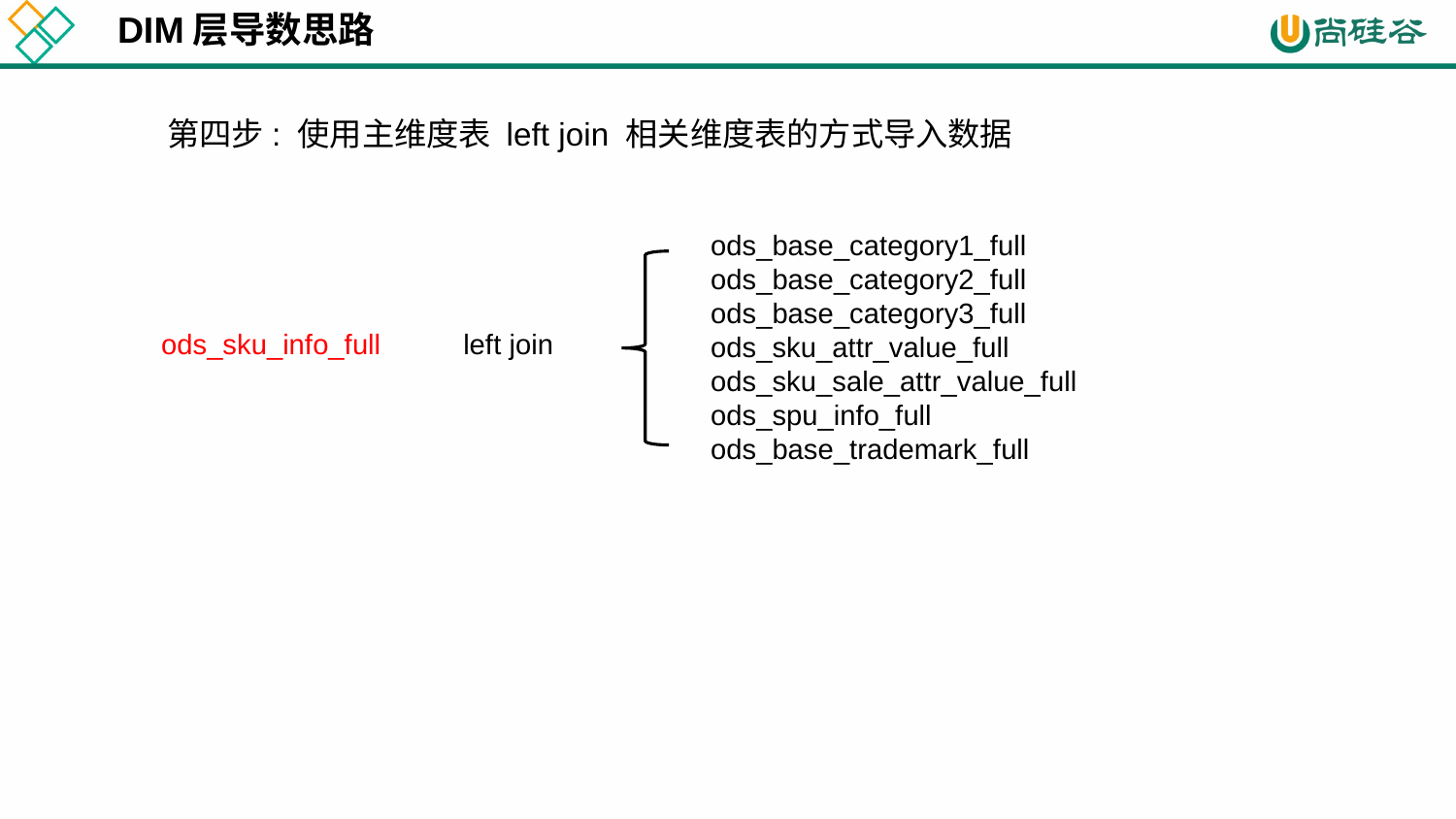

DIM层导数思路
第四步: 使用主维度表 left join 相关维度表的方式导入数据
ods_base_category1_full
ods_base_category2_full
ods_base_category3_full
ods_sku_attr_value_full
ods_sku_sale_attr_value_full
ods_spu_info_full
ods_base_trademark_full

ods_sku_info_full
left join